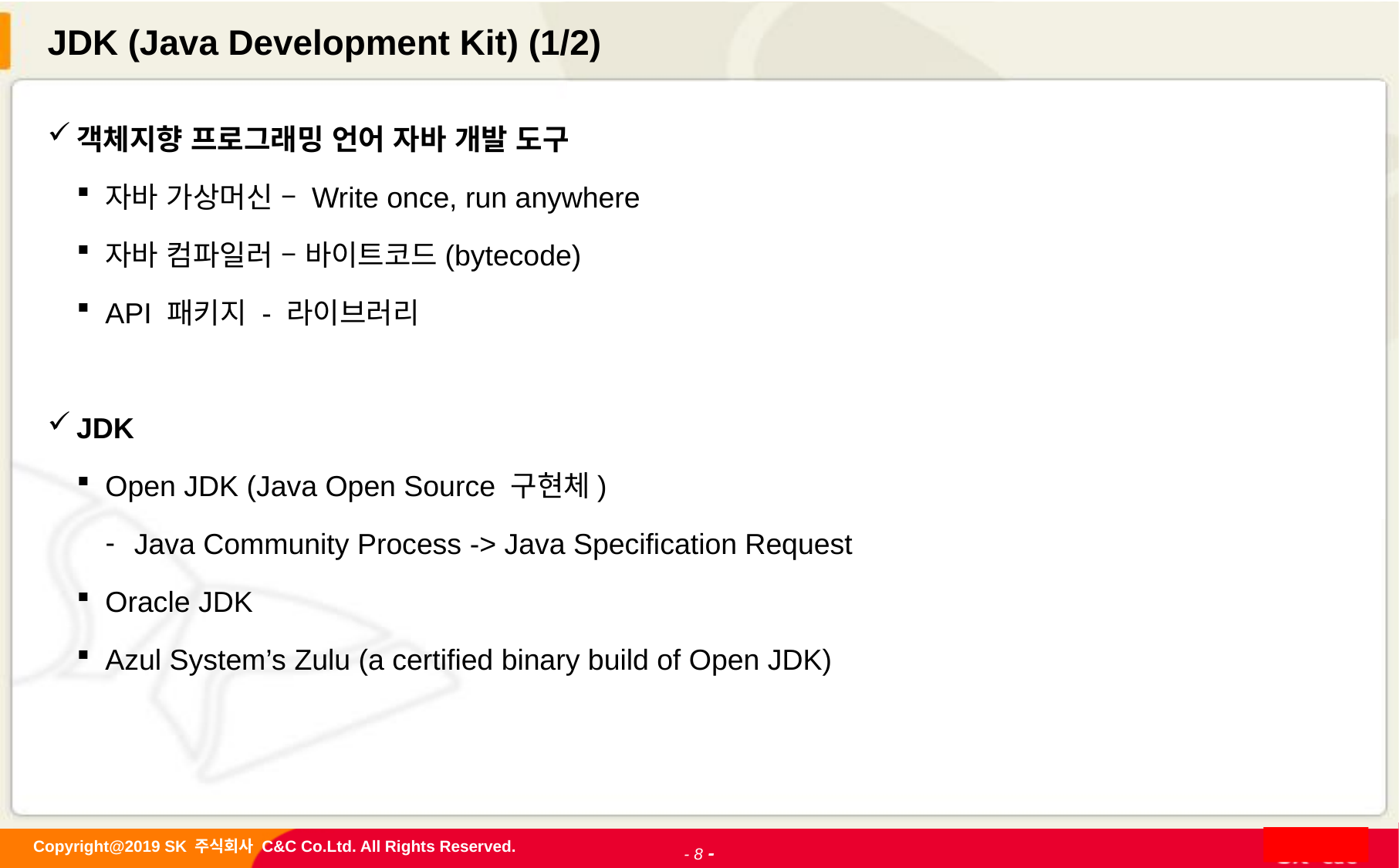

# JDK (Java Development Kit) (1/2)
객체지향 프로그래밍 언어 자바 개발 도구
자바 가상머신 – Write once, run anywhere
자바 컴파일러 – 바이트코드(bytecode)
API 패키지 - 라이브러리

JDK
Open JDK (Java Open Source 구현체)
Java Community Process -> Java Specification Request
Oracle JDK
Azul System’s Zulu (a certified binary build of Open JDK)